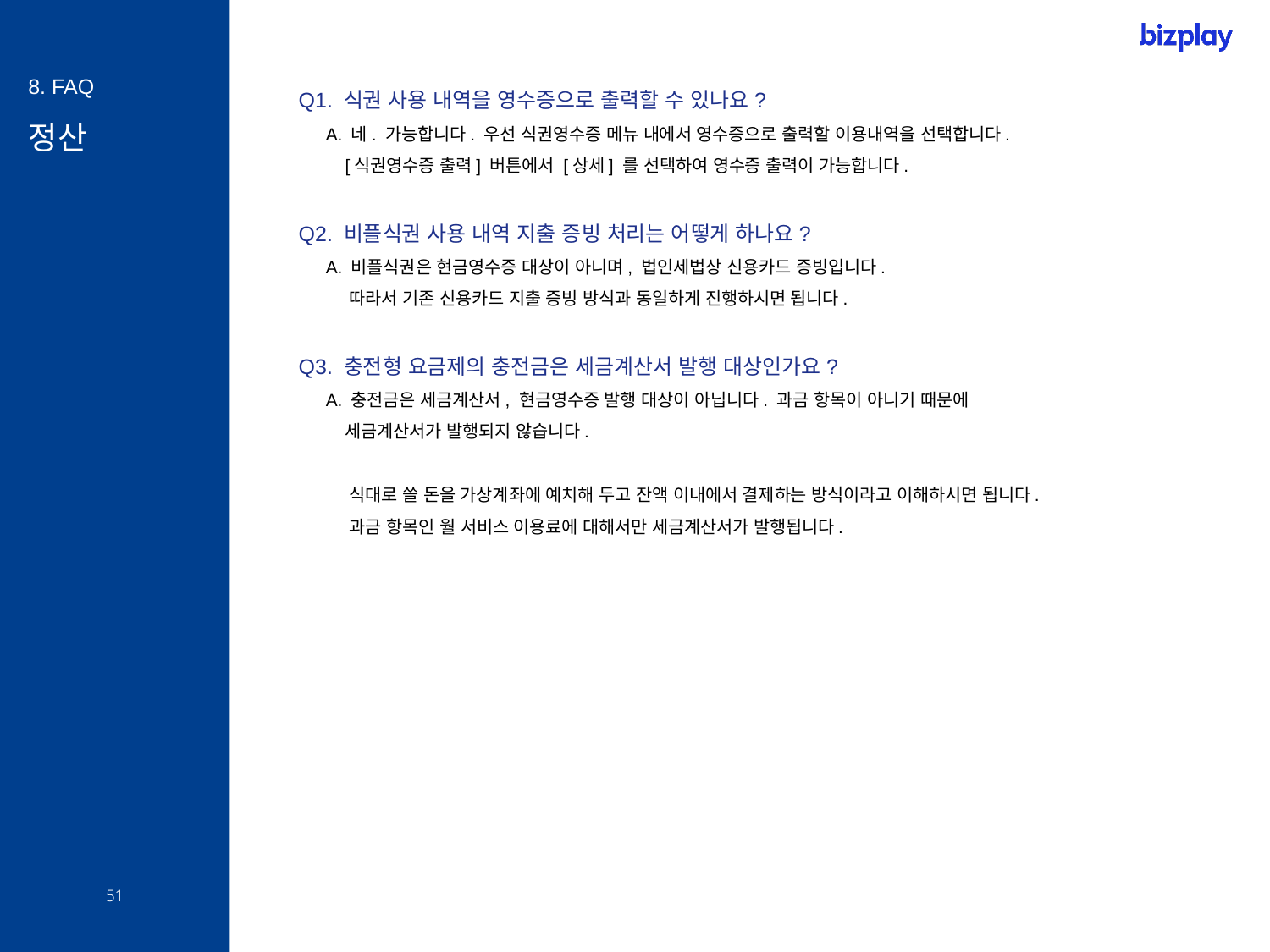

# 8. FAQ
Q1. 식권 사용 내역을 영수증으로 출력할 수 있나요?
        A. 네. 가능합니다. 우선 식권영수증 메뉴 내에서 영수증으로 출력할 이용내역을 선택합니다.
            [식권영수증 출력] 버튼에서 [상세] 를 선택하여 영수증 출력이 가능합니다.

Q2. 비플식권 사용 내역 지출 증빙 처리는 어떻게 하나요?
        A. 비플식권은 현금영수증 대상이 아니며, 법인세법상 신용카드 증빙입니다.
            따라서 기존 신용카드 지출 증빙 방식과 동일하게 진행하시면 됩니다.

Q3. 충전형 요금제의 충전금은 세금계산서 발행 대상인가요?
        A. 충전금은 세금계산서, 현금영수증 발행 대상이 아닙니다. 과금 항목이 아니기 때문에
            세금계산서가 발행되지 않습니다.
            식대로 쓸 돈을 가상계좌에 예치해 두고 잔액 이내에서 결제하는 방식이라고 이해하시면 됩니다.
            과금 항목인 월 서비스 이용료에 대해서만 세금계산서가 발행됩니다.

정산